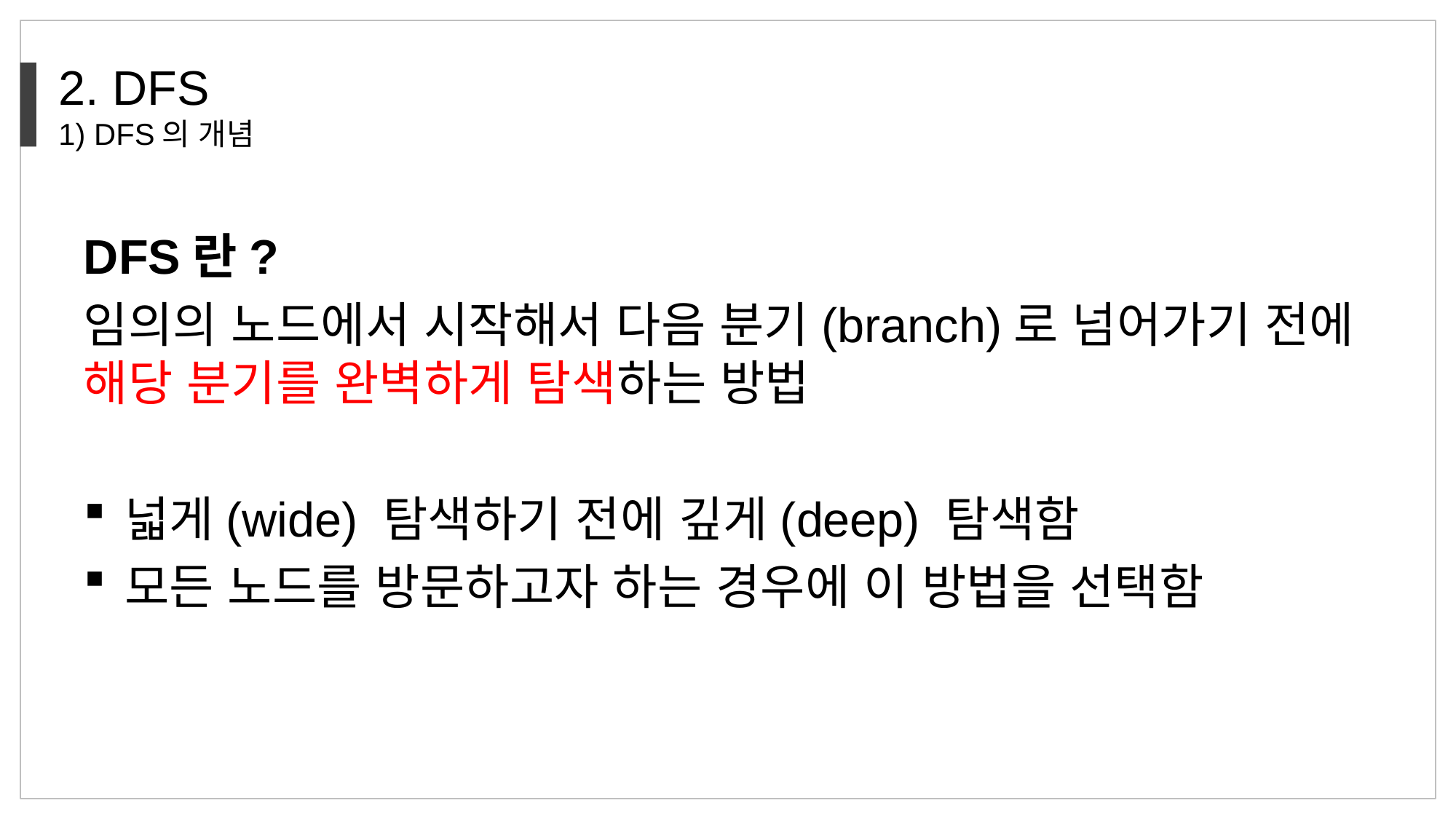

2. DFS
1) DFS의 개념

DFS란?
임의의 노드에서 시작해서 다음 분기(branch)로 넘어가기 전에 해당 분기를 완벽하게 탐색하는 방법

넓게(wide) 탐색하기 전에 깊게(deep) 탐색함
모든 노드를 방문하고자 하는 경우에 이 방법을 선택함